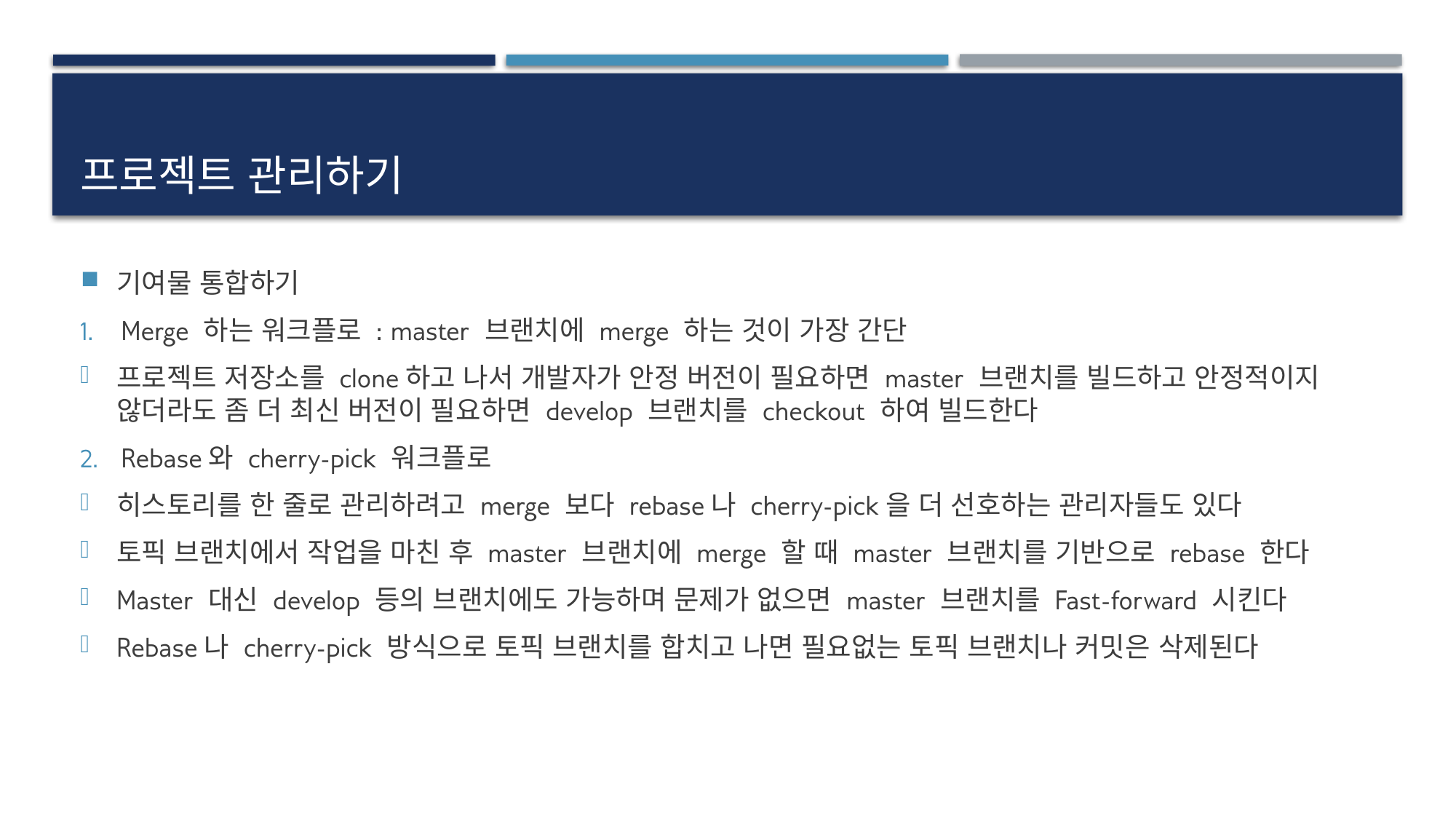

# 프로젝트 관리하기
기여물 통합하기
Merge 하는 워크플로 : master 브랜치에 merge 하는 것이 가장 간단
프로젝트 저장소를 clone하고 나서 개발자가 안정 버전이 필요하면 master 브랜치를 빌드하고 안정적이지 않더라도 좀 더 최신 버전이 필요하면 develop 브랜치를 checkout 하여 빌드한다
Rebase와 cherry-pick 워크플로
히스토리를 한 줄로 관리하려고 merge 보다 rebase나 cherry-pick을 더 선호하는 관리자들도 있다
토픽 브랜치에서 작업을 마친 후 master 브랜치에 merge 할 때 master 브랜치를 기반으로 rebase 한다
Master 대신 develop 등의 브랜치에도 가능하며 문제가 없으면 master 브랜치를 Fast-forward 시킨다
Rebase나 cherry-pick 방식으로 토픽 브랜치를 합치고 나면 필요없는 토픽 브랜치나 커밋은 삭제된다